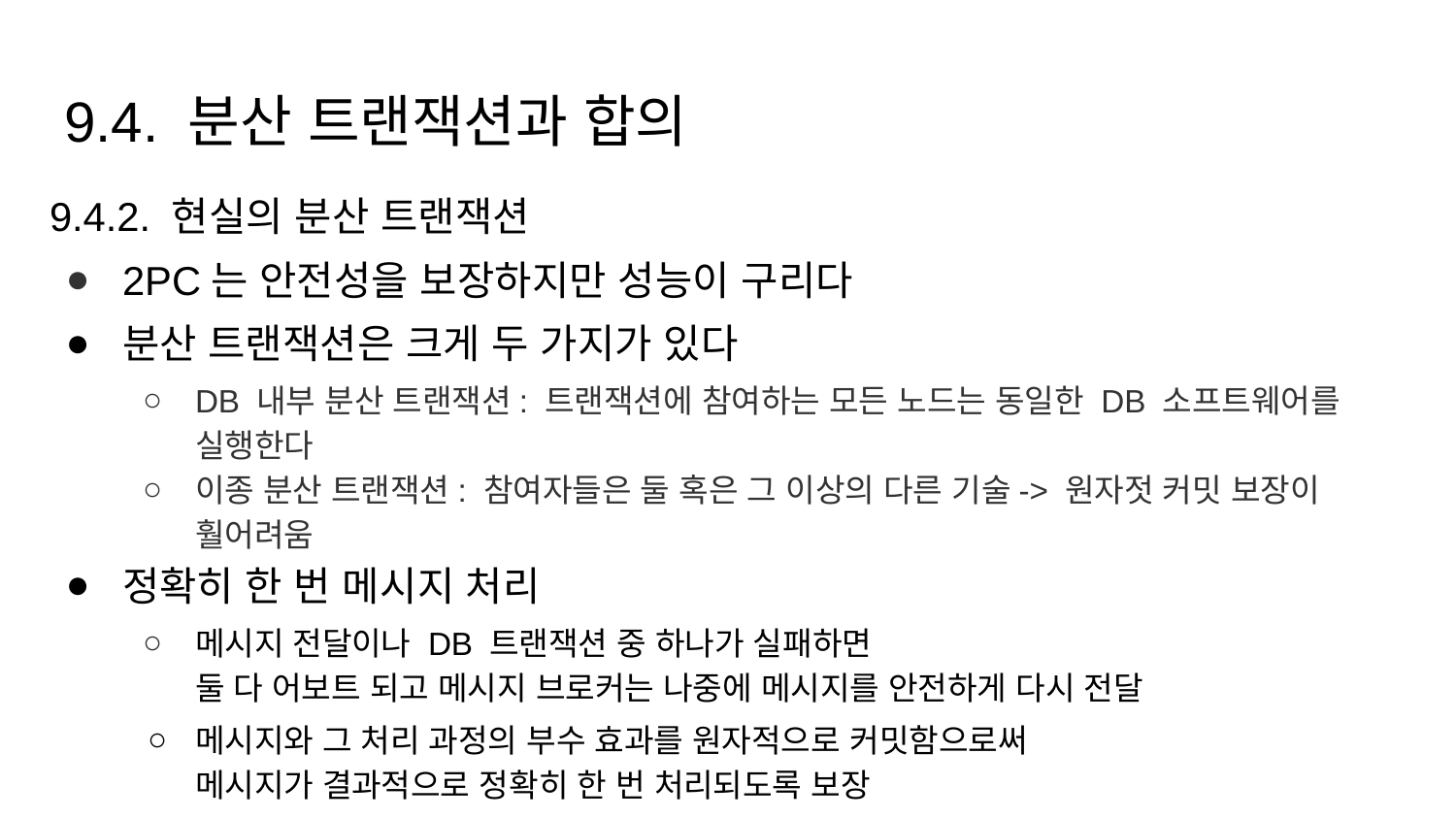

# 9.4. 분산 트랜잭션과 합의
9.4.2. 현실의 분산 트랜잭션
2PC는 안전성을 보장하지만 성능이 구리다
분산 트랜잭션은 크게 두 가지가 있다
DB 내부 분산 트랜잭션: 트랜잭션에 참여하는 모든 노드는 동일한 DB 소프트웨어를 실행한다
이종 분산 트랜잭션: 참여자들은 둘 혹은 그 이상의 다른 기술-> 원자젓 커밋 보장이 훨어려움
정확히 한 번 메시지 처리
메시지 전달이나 DB 트랜잭션 중 하나가 실패하면
둘 다 어보트 되고 메시지 브로커는 나중에 메시지를 안전하게 다시 전달
메시지와 그 처리 과정의 부수 효과를 원자적으로 커밋함으로써
메시지가 결과적으로 정확히 한 번 처리되도록 보장